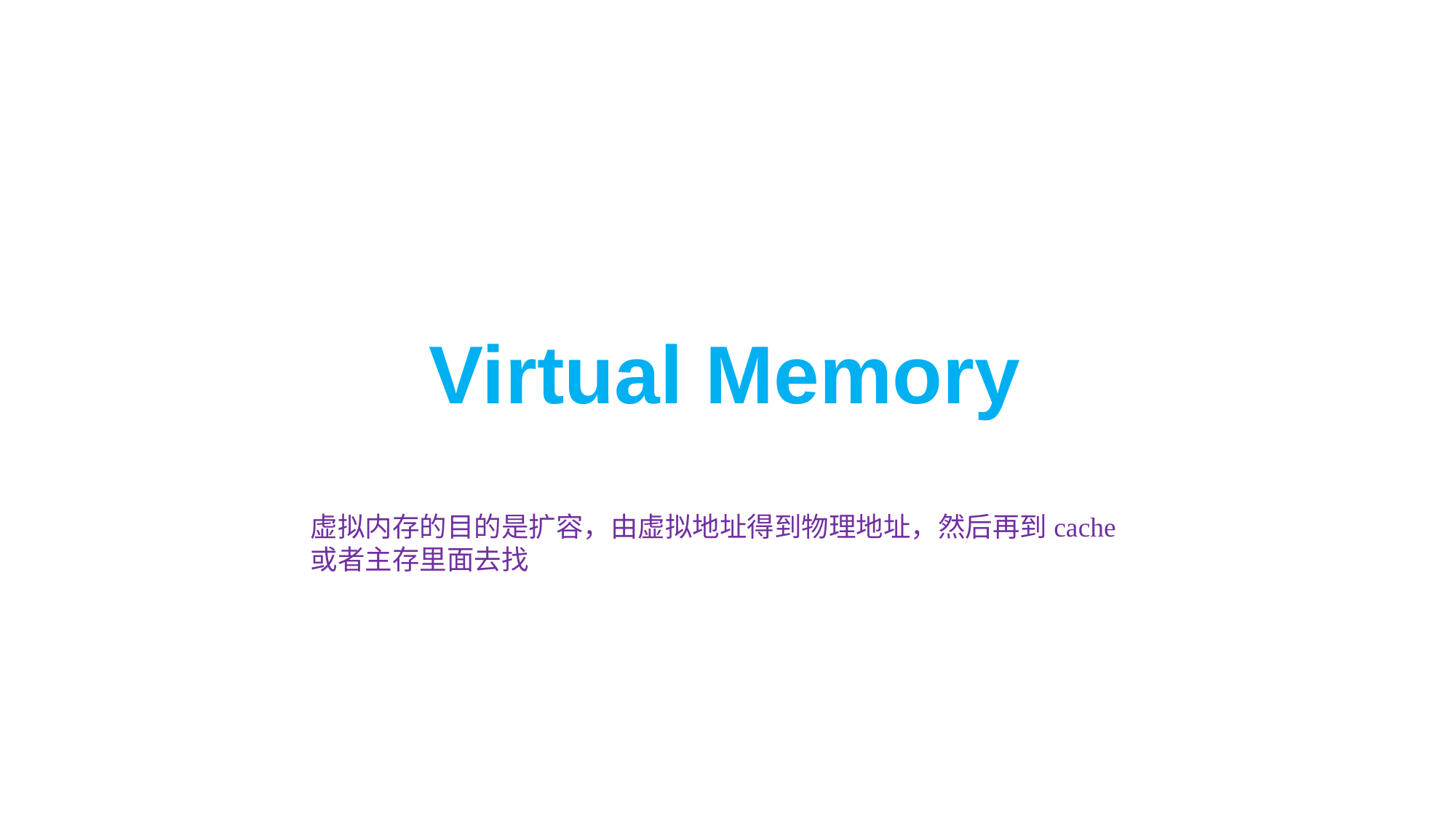

# Virtual Memory
虚拟内存的目的是扩容，由虚拟地址得到物理地址，然后再到cache或者主存里面去找